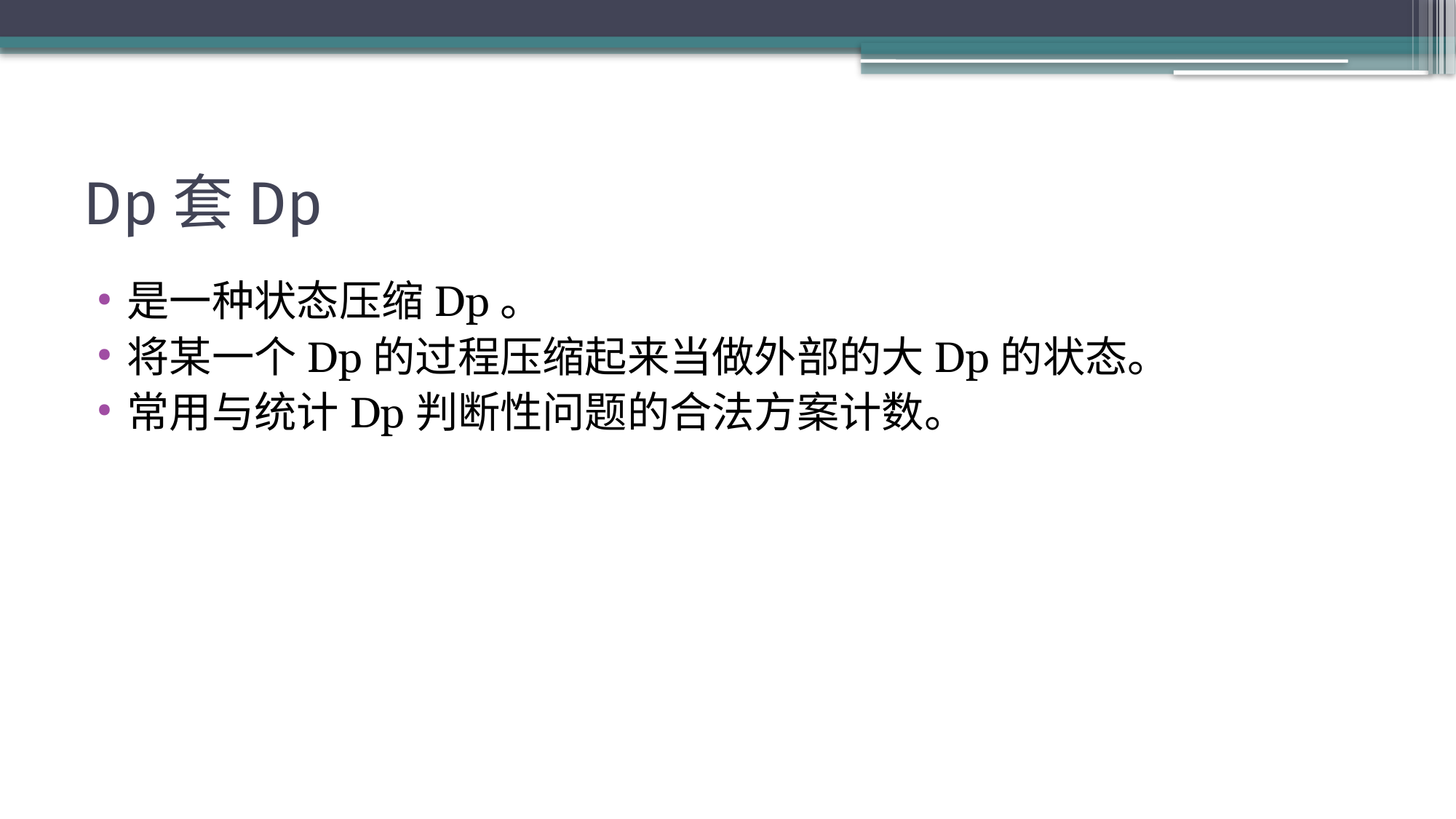

# Dp套Dp
是一种状态压缩Dp。
将某一个Dp的过程压缩起来当做外部的大Dp的状态。
常用与统计Dp判断性问题的合法方案计数。